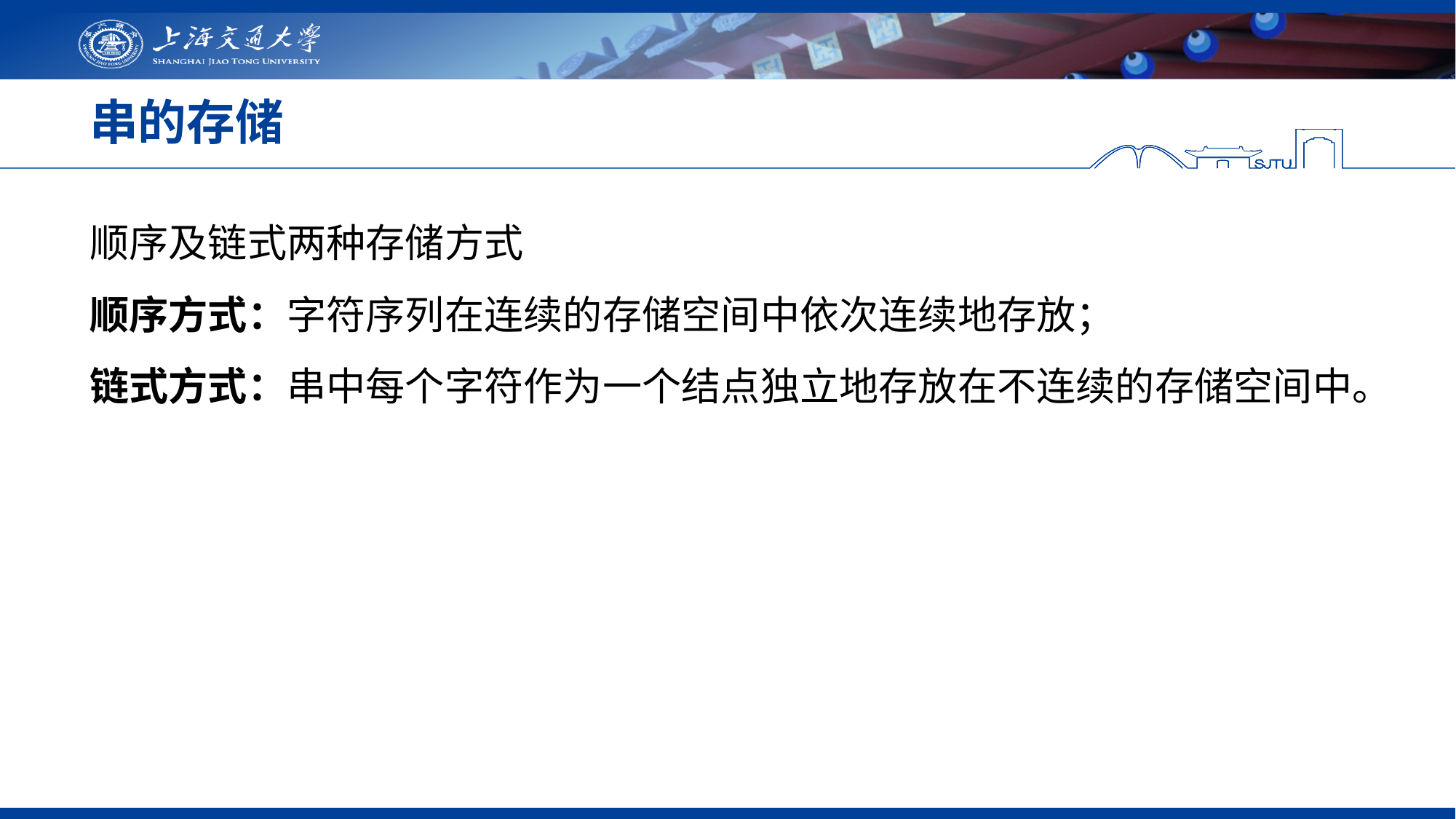

# 串的存储
顺序及链式两种存储方式
顺序方式：字符序列在连续的存储空间中依次连续地存放；
链式方式：串中每个字符作为一个结点独立地存放在不连续的存储空间中。